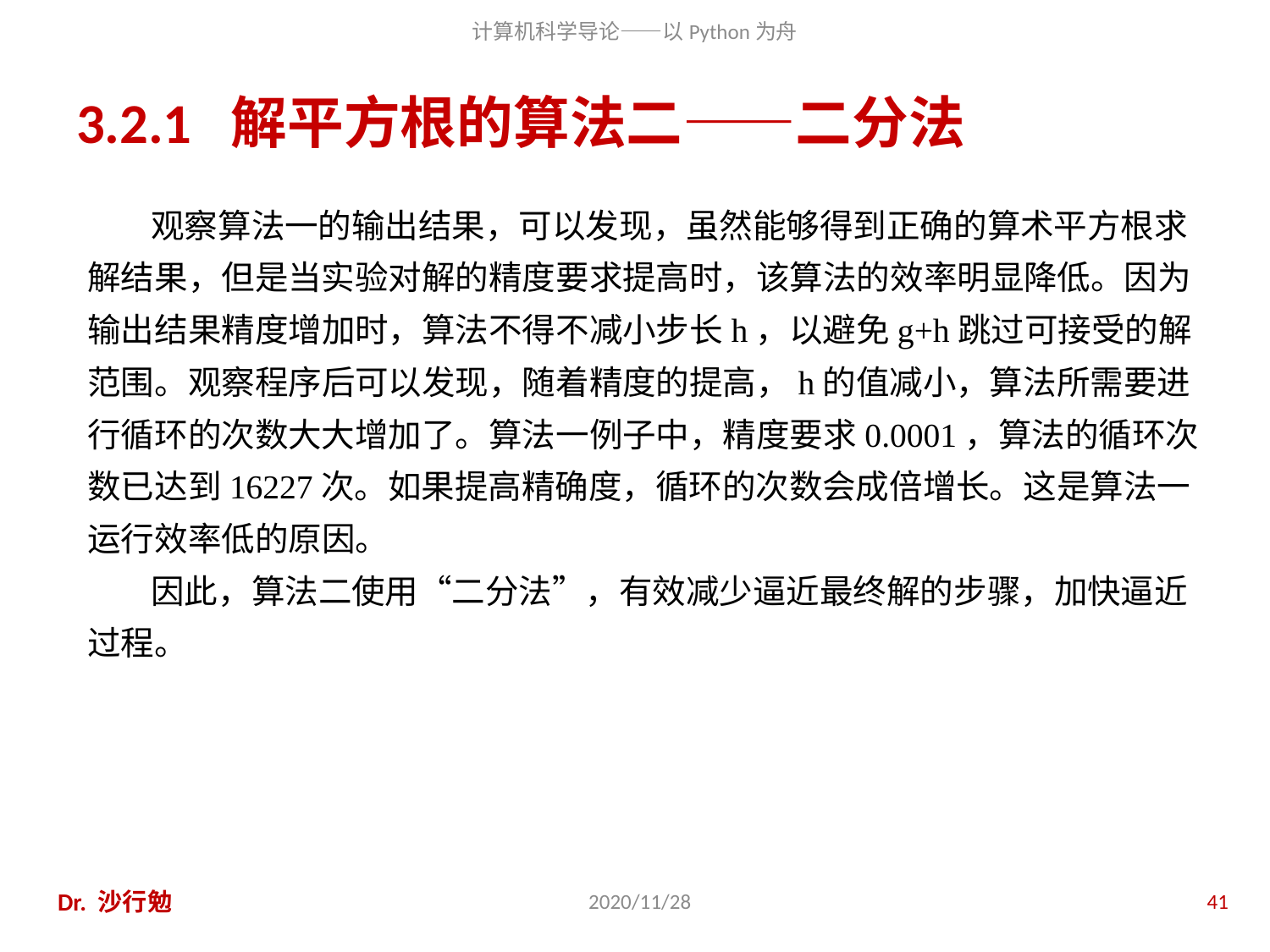

# 3.2.1  解平方根的算法二——二分法
观察算法一的输出结果，可以发现，虽然能够得到正确的算术平方根求解结果，但是当实验对解的精度要求提高时，该算法的效率明显降低。因为输出结果精度增加时，算法不得不减小步长h，以避免g+h跳过可接受的解范围。观察程序后可以发现，随着精度的提高，h的值减小，算法所需要进行循环的次数大大增加了。算法一例子中，精度要求0.0001，算法的循环次数已达到16227次。如果提高精确度，循环的次数会成倍增长。这是算法一运行效率低的原因。
因此，算法二使用“二分法”，有效减少逼近最终解的步骤，加快逼近过程。
Dr. 沙行勉
2020/11/28
41